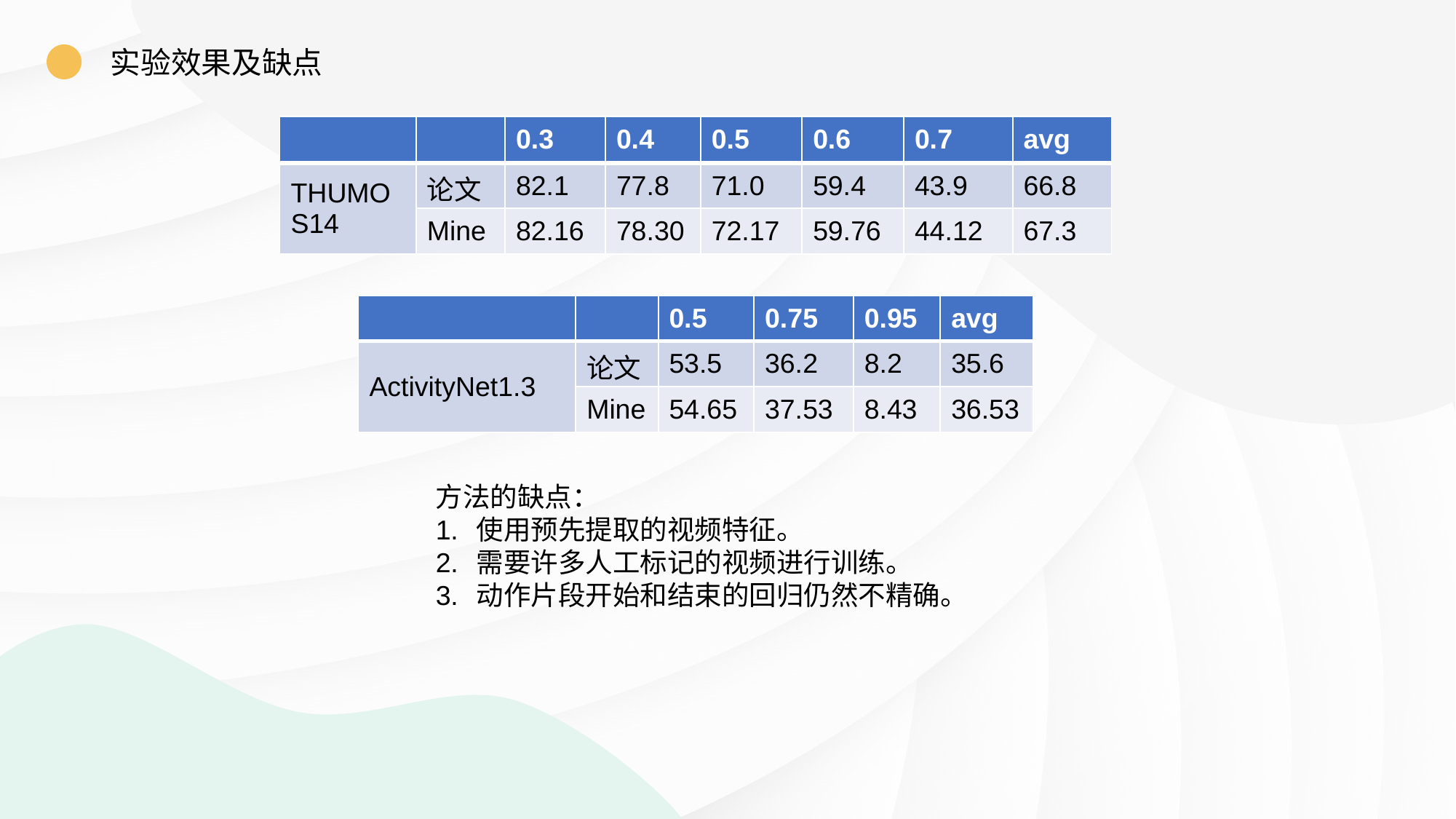

实验效果及缺点

|  |  | 0.3 | 0.4 | 0.5 | 0.6 | 0.7 | avg |
| --- | --- | --- | --- | --- | --- | --- | --- |
| THUMOS14 | 论文 | 82.1 | 77.8 | 71.0 | 59.4 | 43.9 | 66.8 |
|  | Mine | 82.16 | 78.30 | 72.17 | 59.76 | 44.12 | 67.3 |
|  |  | 0.5 | 0.75 | 0.95 | avg |
| --- | --- | --- | --- | --- | --- |
| ActivityNet1.3 | 论文 | 53.5 | 36.2 | 8.2 | 35.6 |
|  | Mine | 54.65 | 37.53 | 8.43 | 36.53 |
方法的缺点：
使用预先提取的视频特征。
需要许多人工标记的视频进行训练。
动作片段开始和结束的回归仍然不精确。